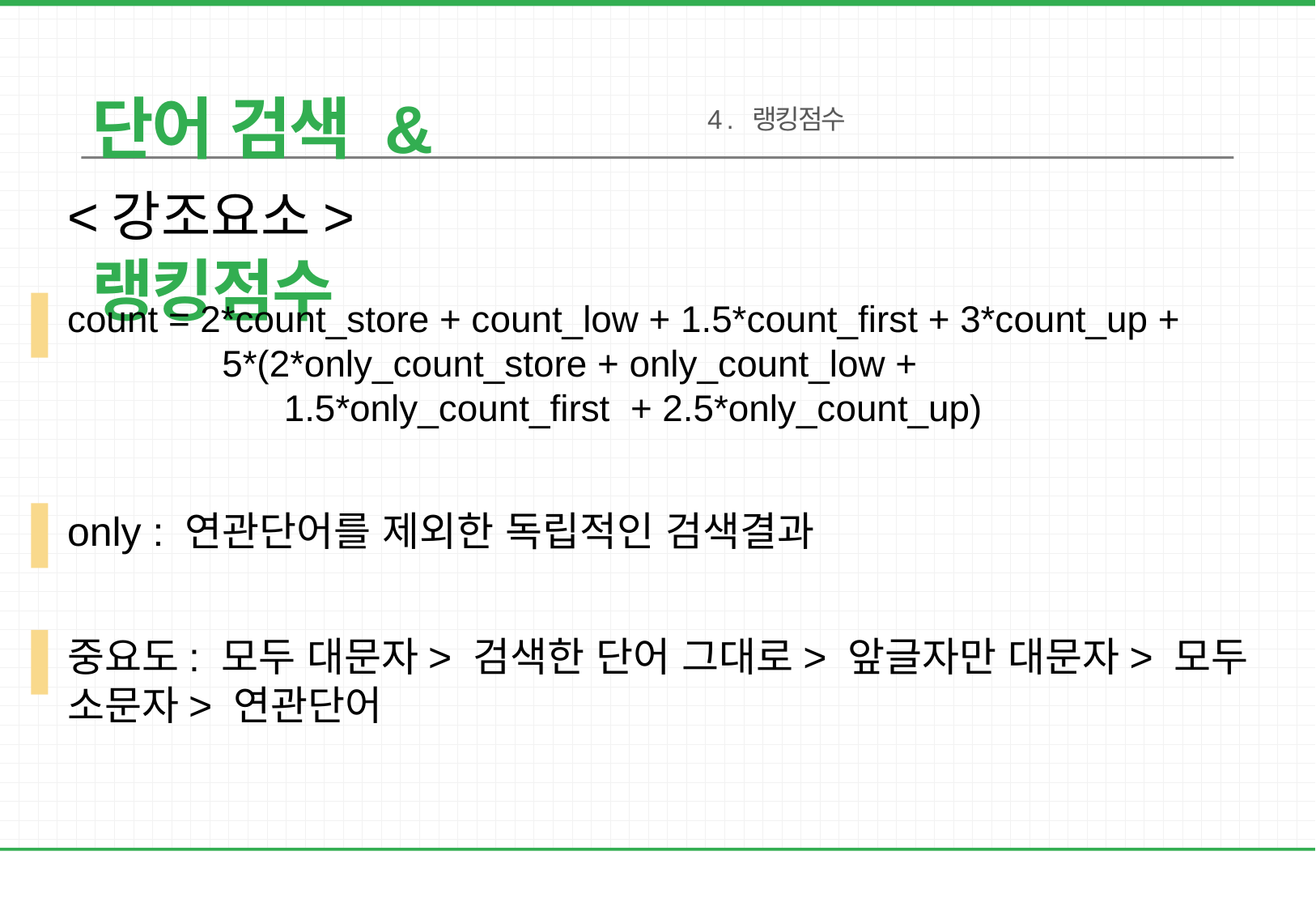

단어 검색 & 랭킹점수
4 .  랭킹점수

<강조요소>

count = 2*count_store + count_low + 1.5*count_first + 3*count_up +
               5*(2*only_count_store + only_count_low +
                     1.5*only_count_first  + 2.5*only_count_up)

only : 연관단어를 제외한 독립적인 검색결과

중요도: 모두 대문자> 검색한 단어 그대로> 앞글자만 대문자> 모두 소문자> 연관단어